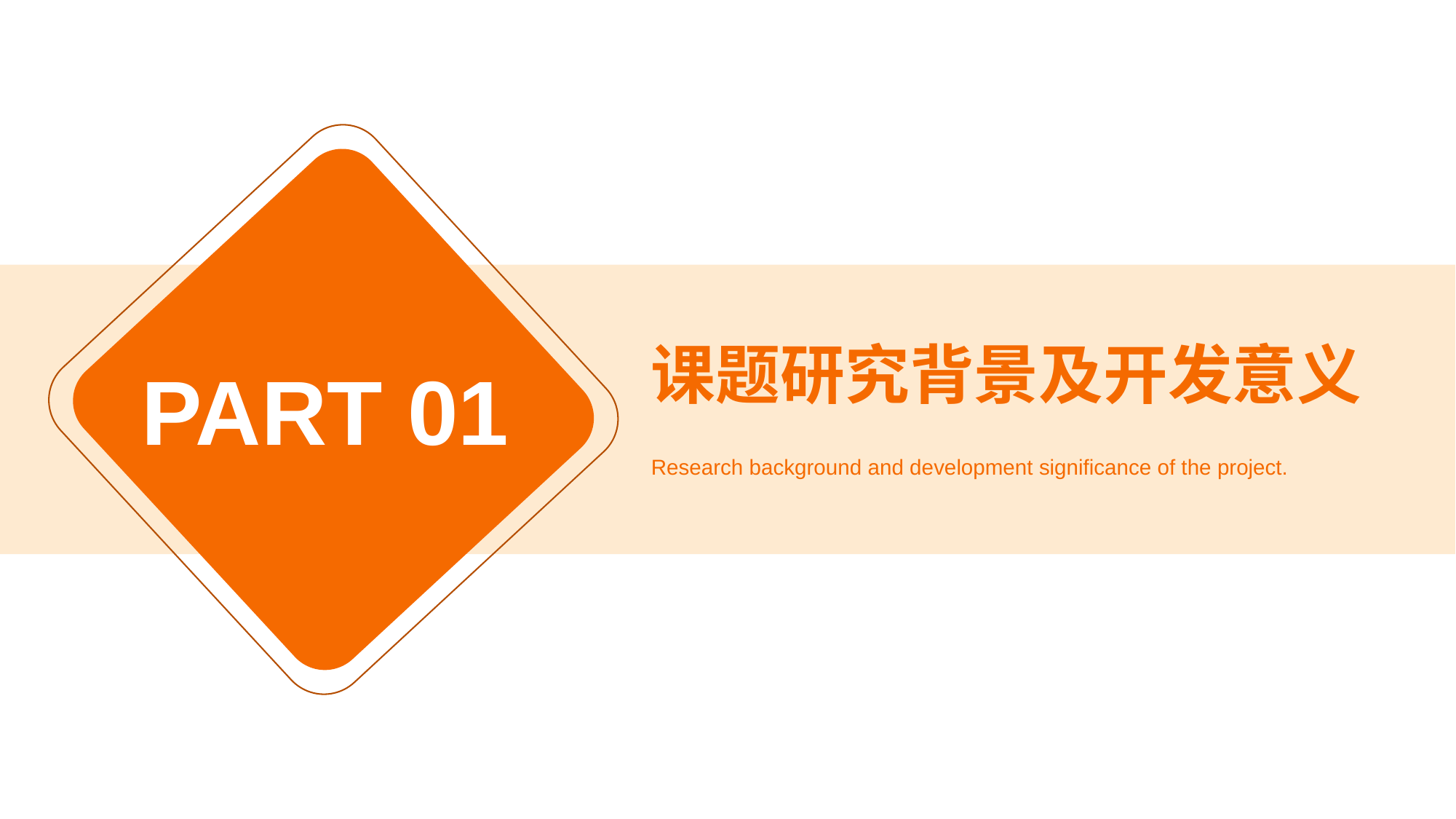

课题研究背景及开发意义
PART 01
Research background and development significance of the project.